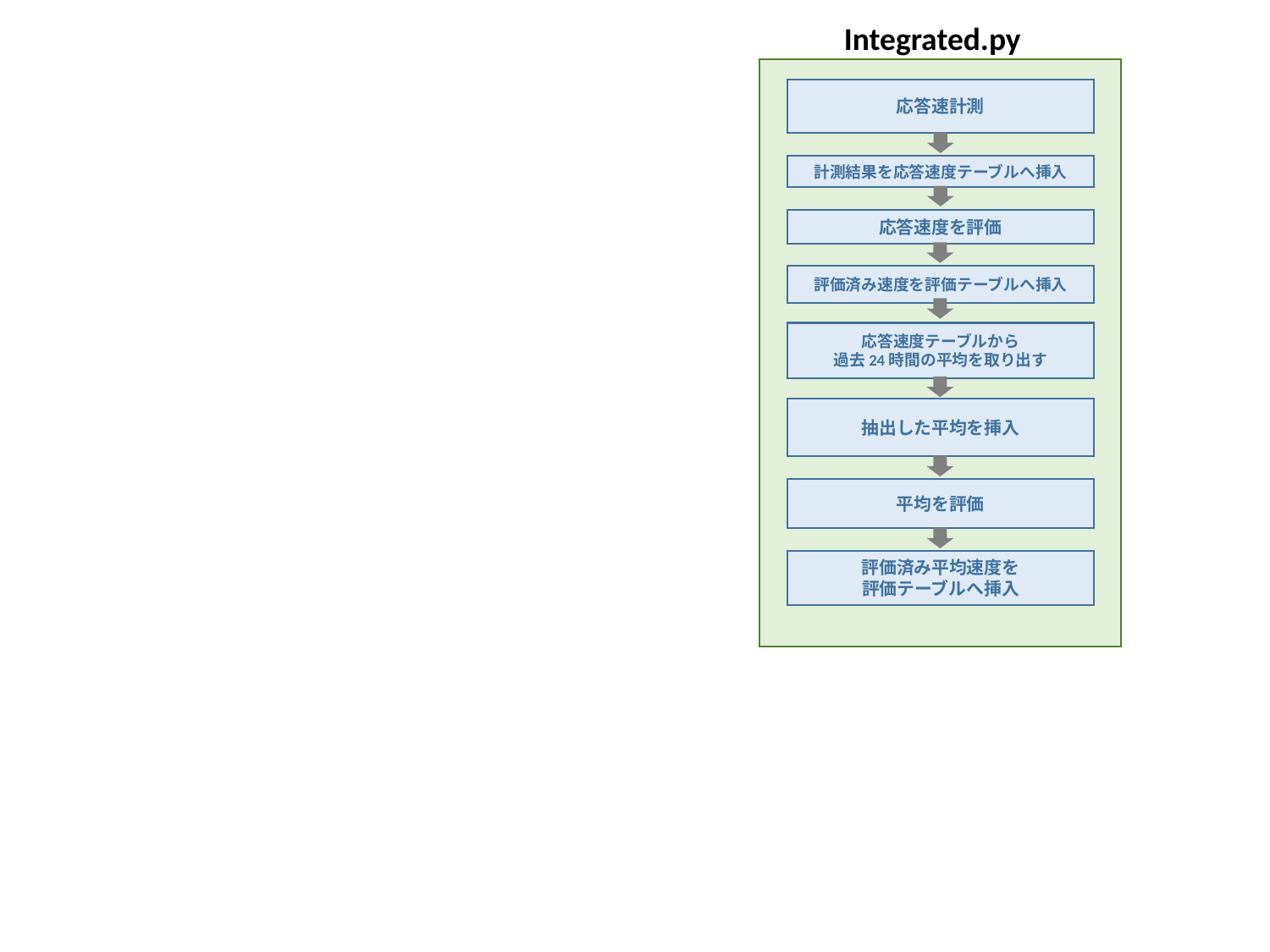

Integrated.py

応答速計測

計測結果を応答速度テーブルへ挿入

応答速度を評価

評価済み速度を評価テーブルへ挿入

応答速度テーブルから
過去24時間の平均を取り出す

抽出した平均を挿入

平均を評価

評価済み平均速度を
評価テーブルへ挿入